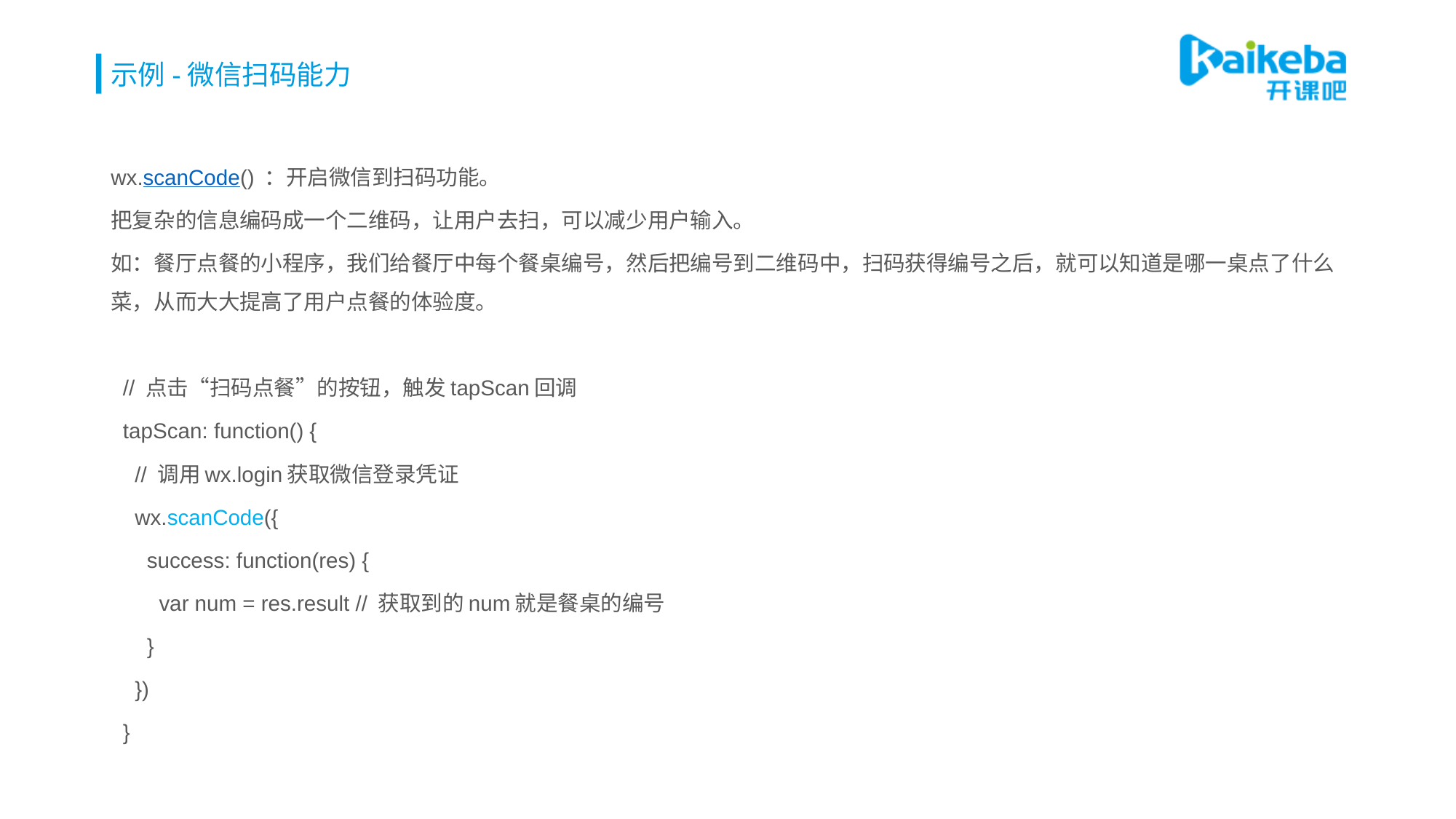

# 示例-微信扫码能力
wx.scanCode() ：开启微信到扫码功能。
把复杂的信息编码成一个二维码，让用户去扫，可以减少用户输入。
如：餐厅点餐的小程序，我们给餐厅中每个餐桌编号，然后把编号到二维码中，扫码获得编号之后，就可以知道是哪一桌点了什么菜，从而大大提高了用户点餐的体验度。

  // 点击“扫码点餐”的按钮，触发tapScan回调
  tapScan: function() {
    // 调用wx.login获取微信登录凭证
    wx.scanCode({
      success: function(res) {
        var num = res.result // 获取到的num就是餐桌的编号
      }
    })
  }